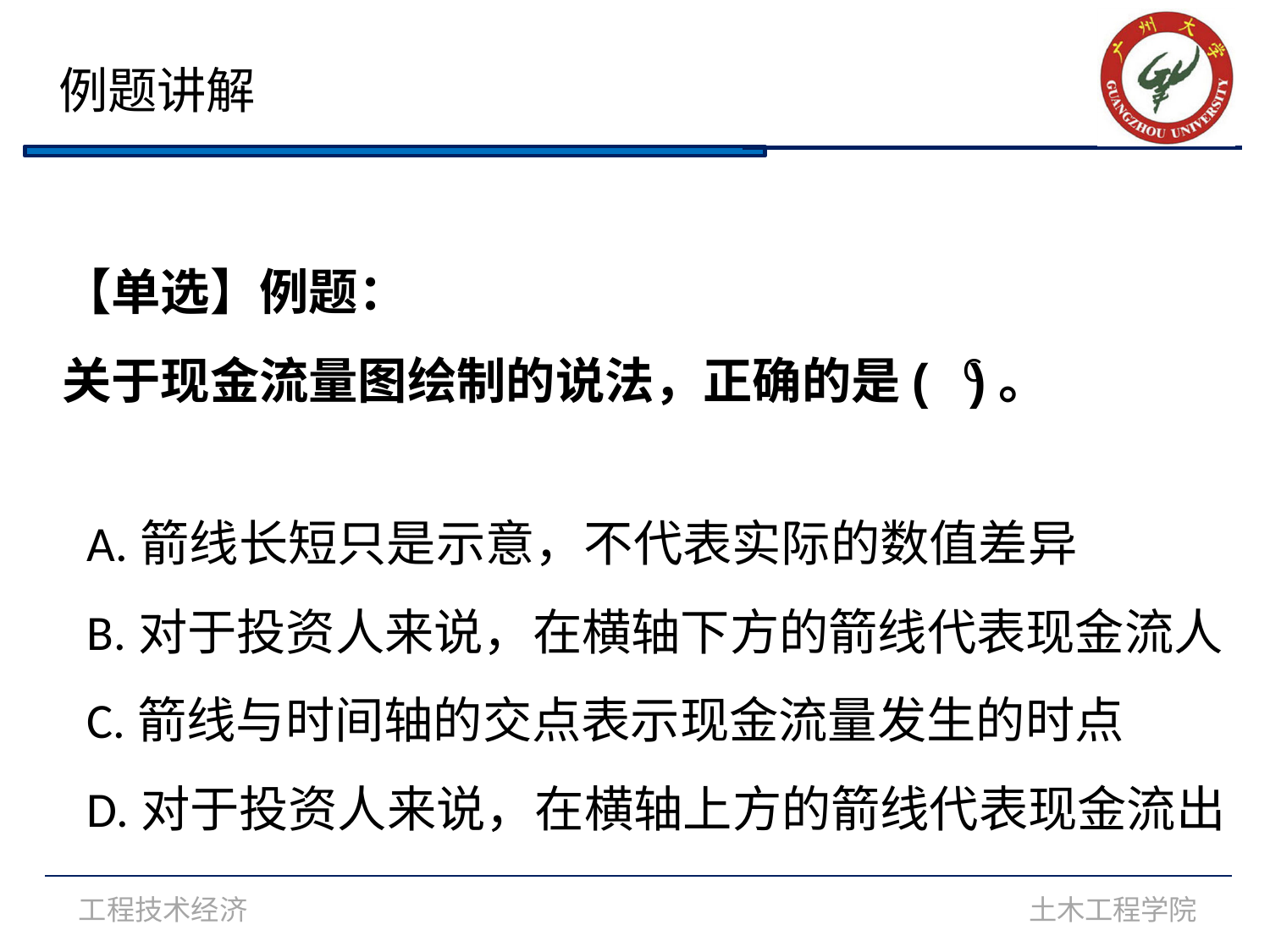

例题讲解
【单选】例题：
关于现金流量图绘制的说法，正确的是(   )。
C
A.箭线长短只是示意，不代表实际的数值差异
B.对于投资人来说，在横轴下方的箭线代表现金流人
C.箭线与时间轴的交点表示现金流量发生的时点
D.对于投资人来说，在横轴上方的箭线代表现金流出